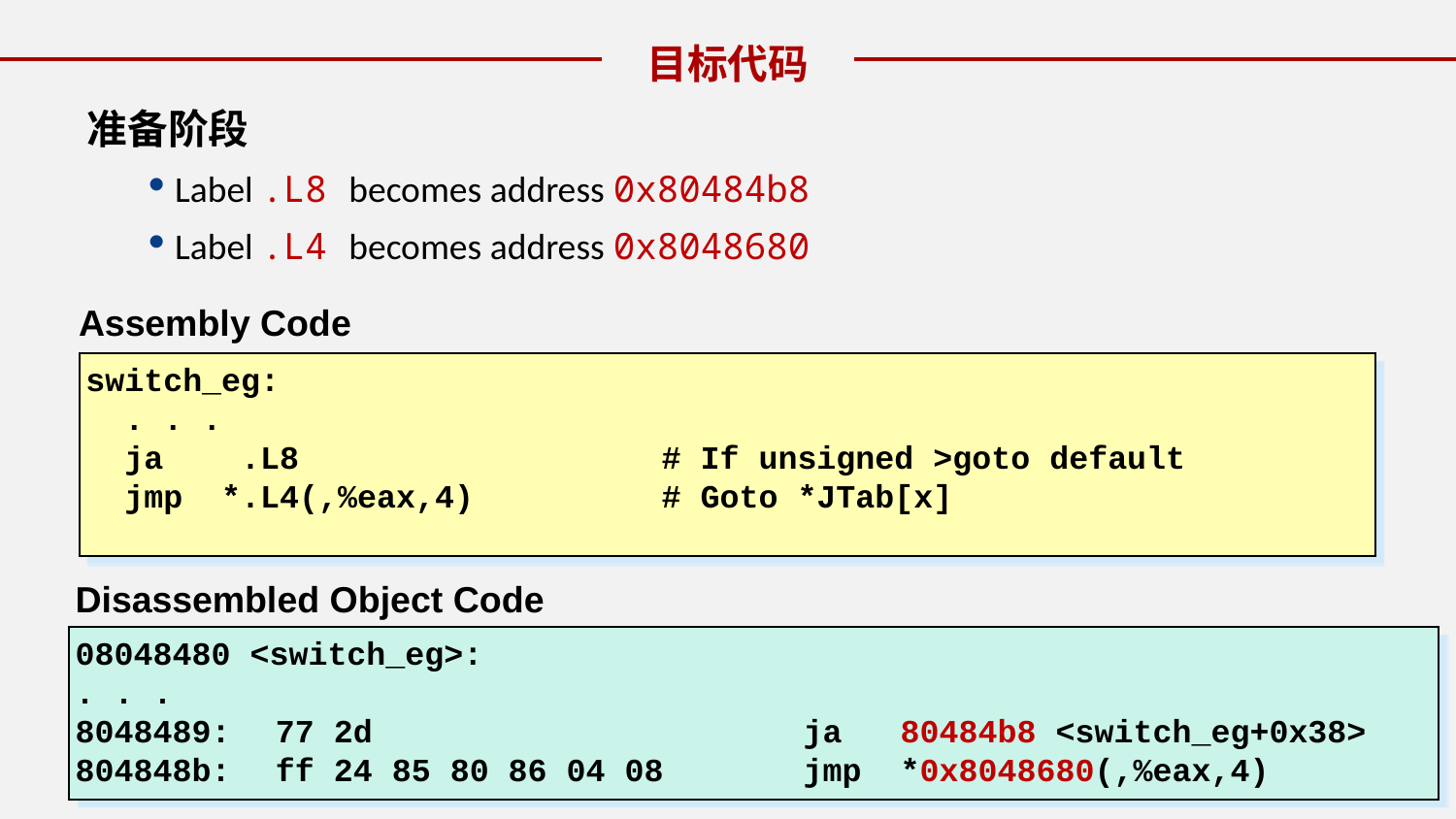

目标代码
准备阶段
Label .L8 becomes address 0x80484b8
Label .L4 becomes address 0x8048680
Assembly Code
switch_eg:
  . . .
  ja    .L8   	   # If unsigned >goto default
  jmp  *.L4(,%eax,4)	   # Goto *JTab[x]
Disassembled Object Code
08048480 <switch_eg>:
. . .
8048489:	77 2d  		  	ja   80484b8 <switch_eg+0x38>
804848b:	ff 24 85 80 86 04 08   		jmp  *0x8048680(,%eax,4)